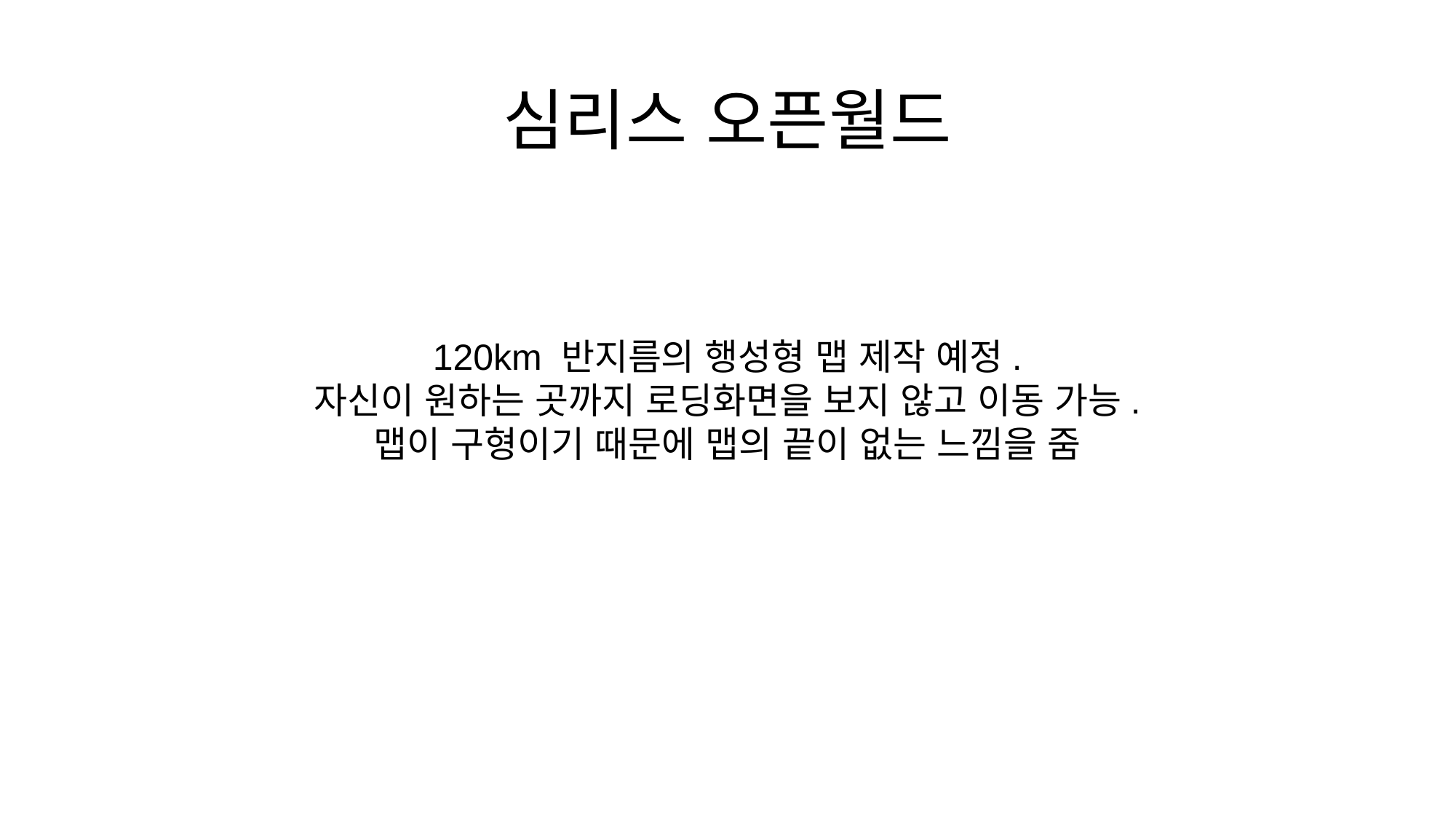

# 심리스 오픈월드

120km 반지름의 행성형 맵 제작 예정.
자신이 원하는 곳까지 로딩화면을 보지 않고 이동 가능.
맵이 구형이기 때문에 맵의 끝이 없는 느낌을 줌